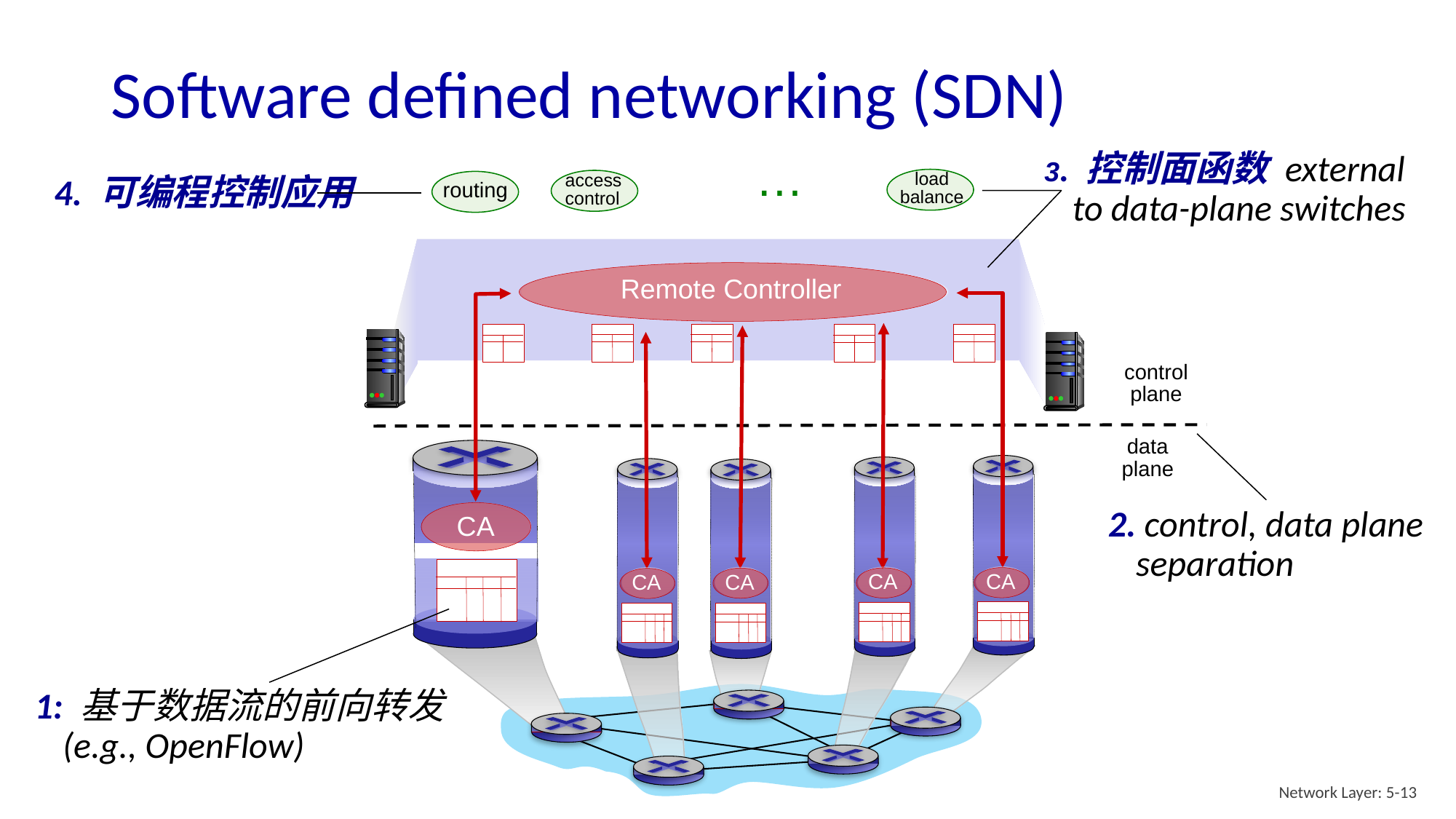

# Software defined networking (SDN)
…
3. 控制面函数 external to data-plane switches
load
balance
access control
4. 可编程控制应用

routing

Remote Controller

CA
CA

CA

CA

CA

control
plane
data
plane

2. control, data plane separation
1: 基于数据流的前向转发 (e.g., OpenFlow)
Network Layer: 5-13